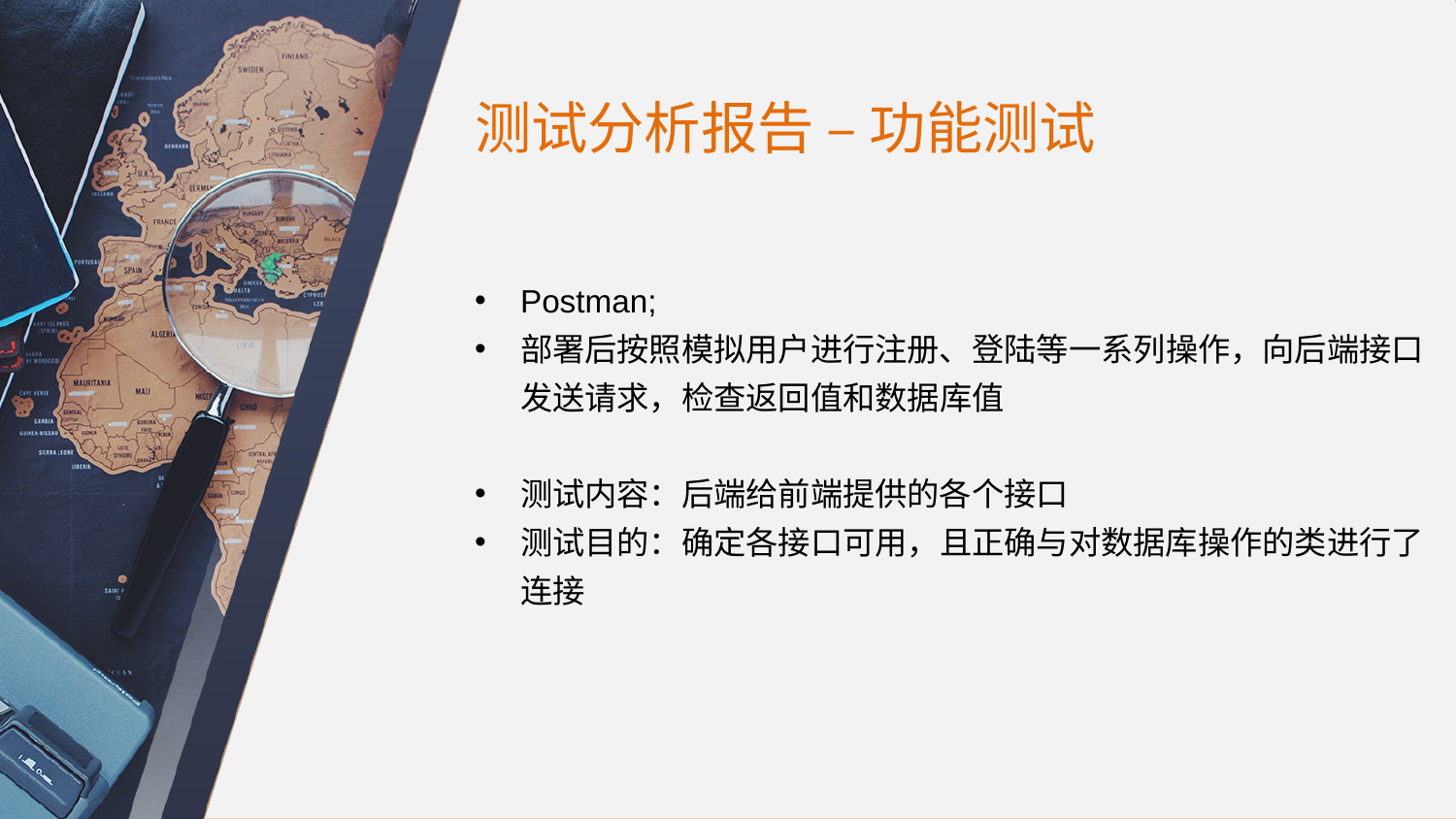

# 测试分析报告 – 功能测试
Postman;
部署后按照模拟用户进行注册、登陆等一系列操作，向后端接口发送请求，检查返回值和数据库值

测试内容：后端给前端提供的各个接口
测试目的：确定各接口可用，且正确与对数据库操作的类进行了连接